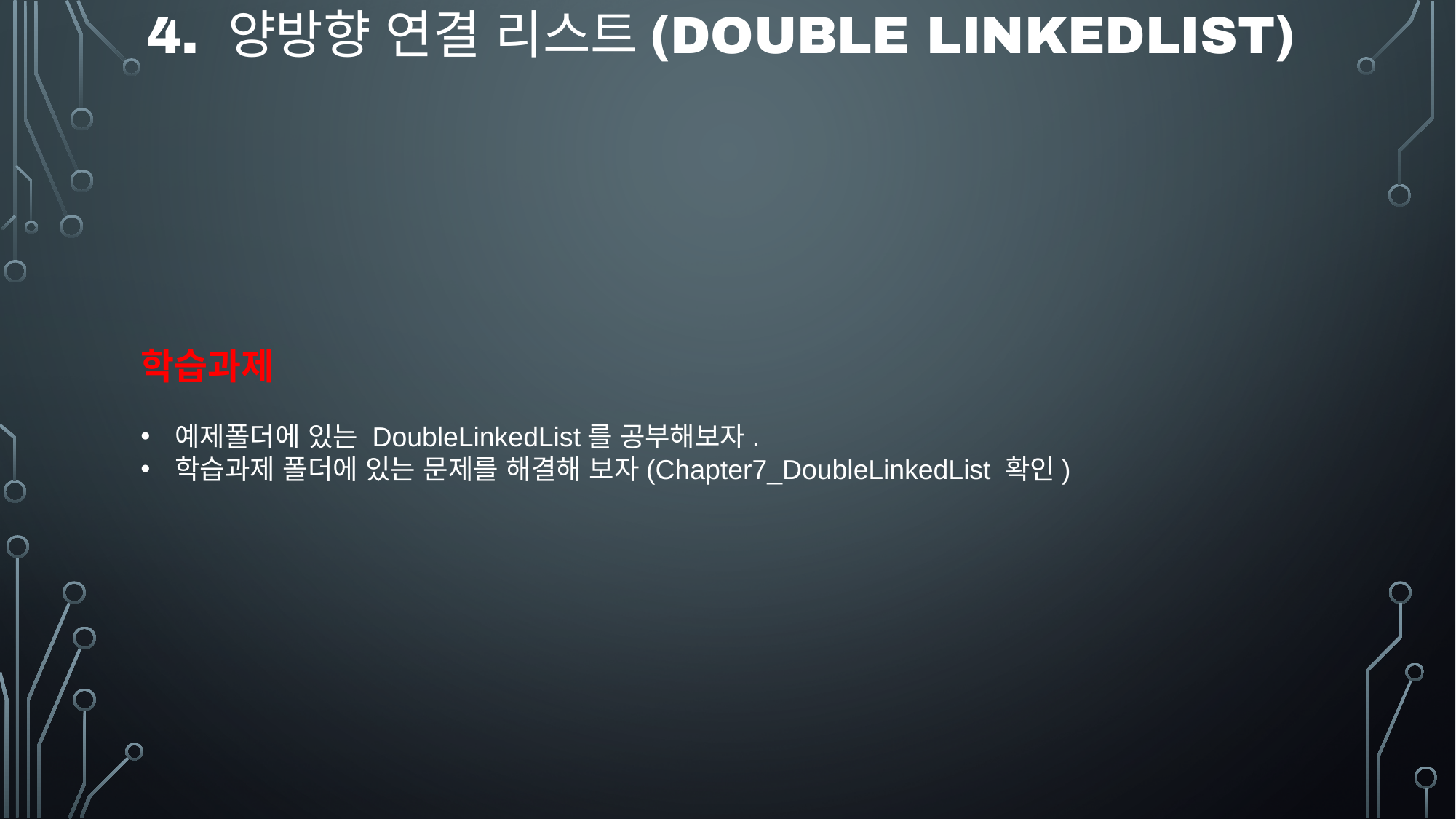

# 4. 양방향 연결 리스트(Double LinkedList)
학습과제

예제폴더에 있는 DoubleLinkedList를 공부해보자.
학습과제 폴더에 있는 문제를 해결해 보자(Chapter7_DoubleLinkedList 확인)